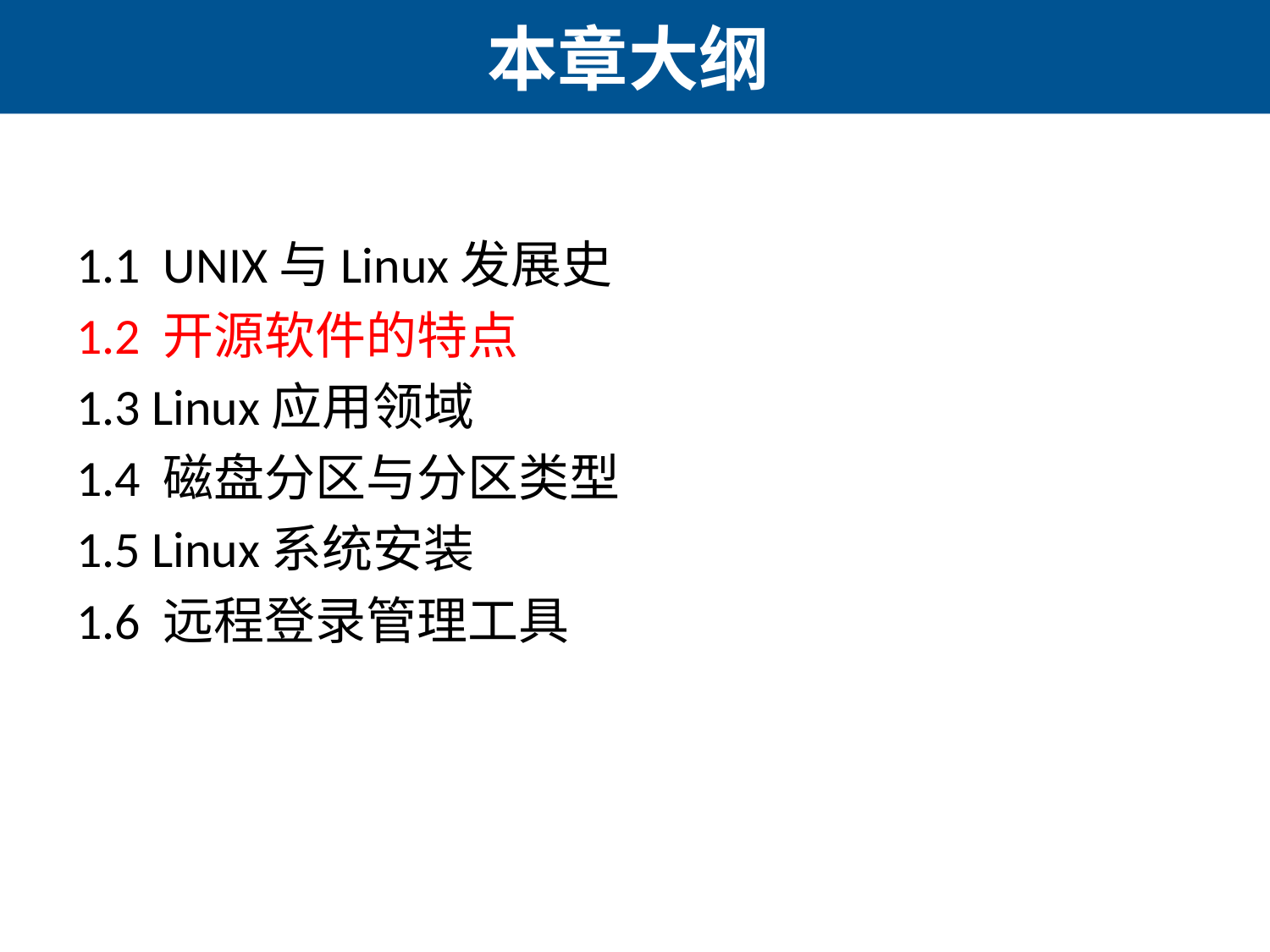

# 本章大纲
1.1  UNIX与Linux发展史
1.2 开源软件的特点
1.3 Linux应用领域
1.4 磁盘分区与分区类型
1.5 Linux系统安装
1.6 远程登录管理工具